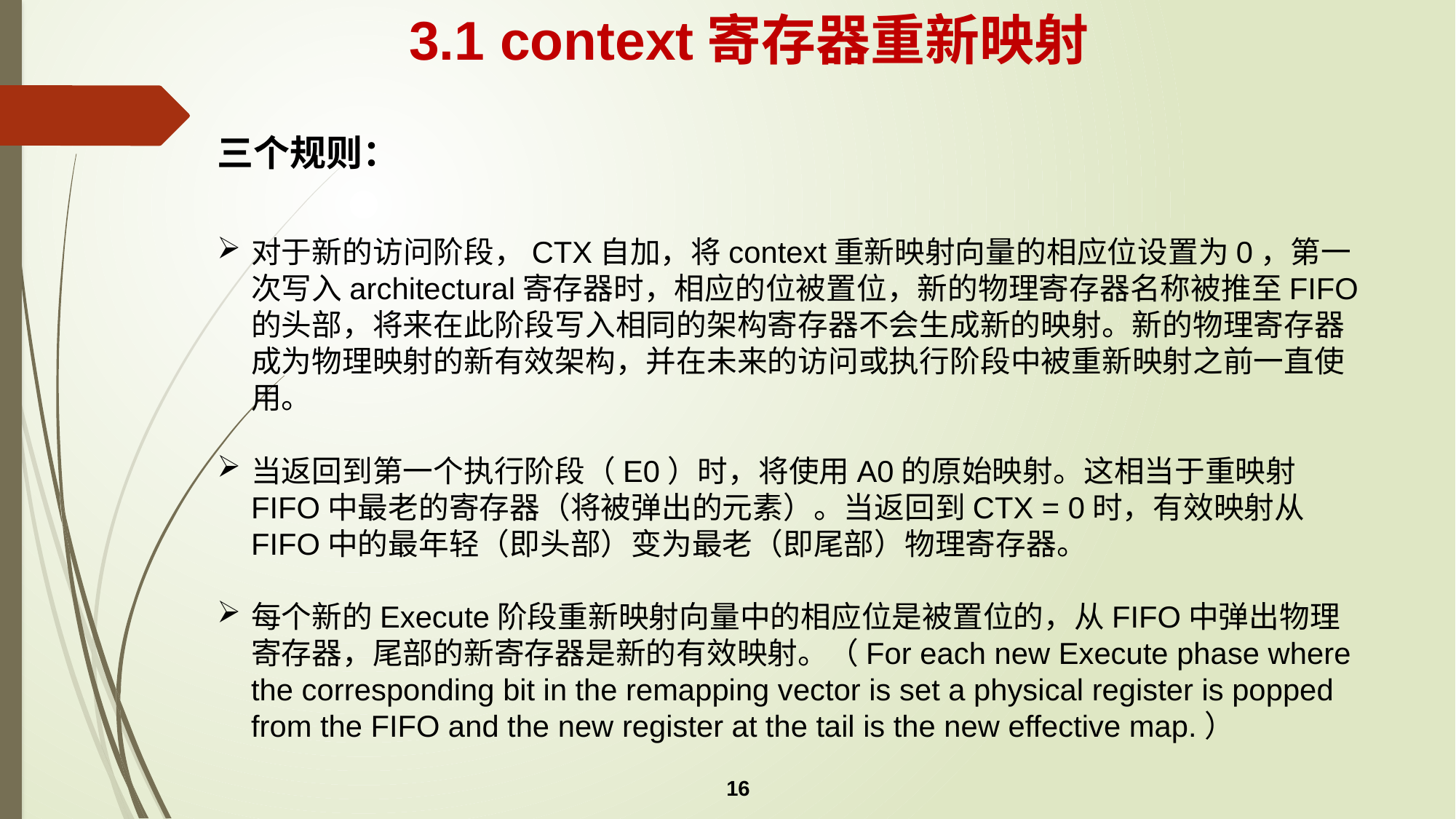

3.1 context寄存器重新映射
三个规则：
对于新的访问阶段，CTX自加，将context重新映射向量的相应位设置为0，第一次写入architectural寄存器时，相应的位被置位，新的物理寄存器名称被推至FIFO的头部，将来在此阶段写入相同的架构寄存器不会生成新的映射。新的物理寄存器成为物理映射的新有效架构，并在未来的访问或执行阶段中被重新映射之前一直使用。

当返回到第一个执行阶段（E0）时，将使用A0的原始映射。这相当于重映射FIFO中最老的寄存器（将被弹出的元素）。当返回到CTX = 0时，有效映射从FIFO中的最年轻（即头部）变为最老（即尾部）物理寄存器。

每个新的Execute阶段重新映射向量中的相应位是被置位的，从FIFO中弹出物理寄存器，尾部的新寄存器是新的有效映射。（For each new Execute phase where the corresponding bit in the remapping vector is set a physical register is popped from the FIFO and the new register at the tail is the new effective map.）

16